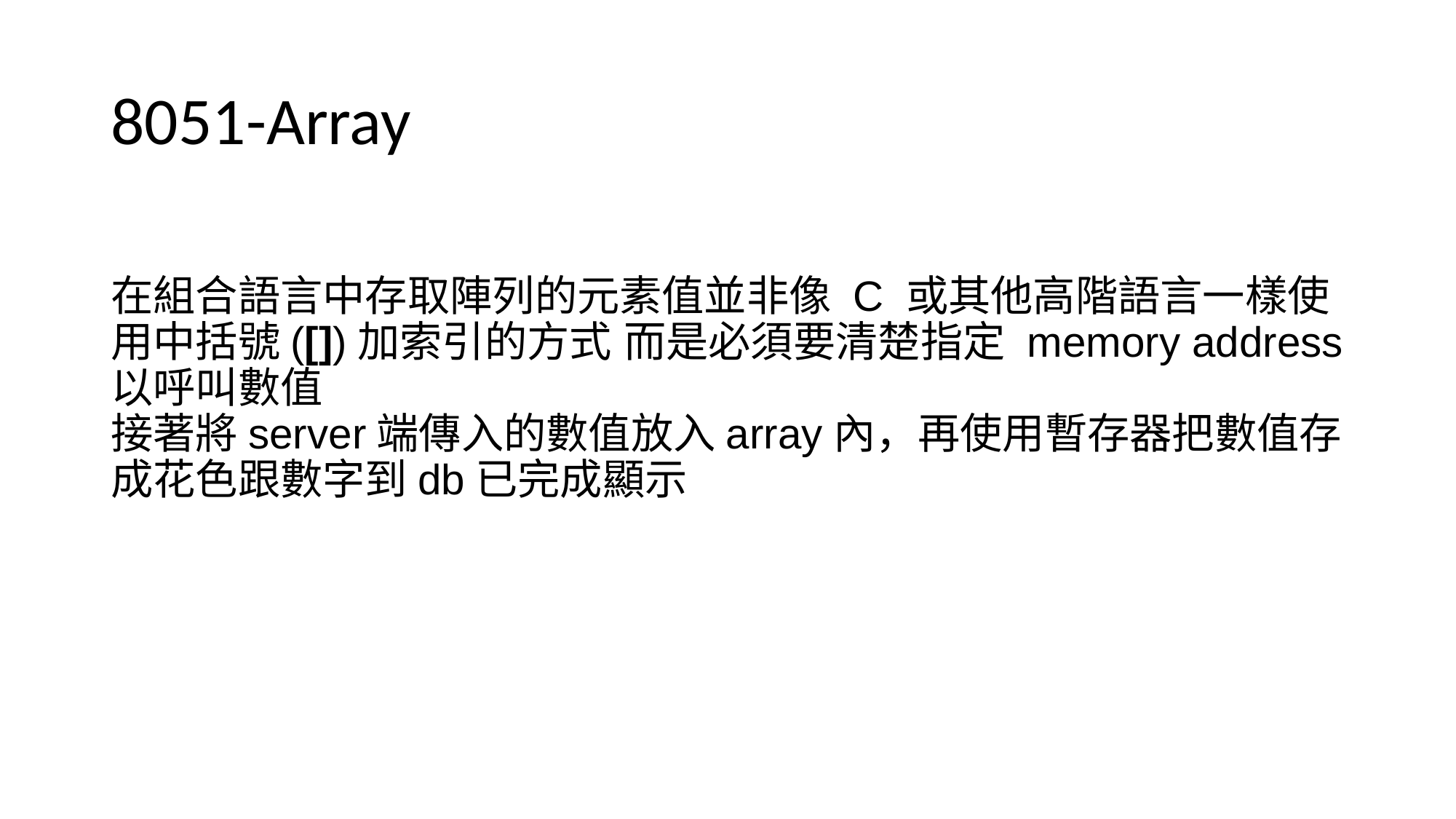

# 8051-Array

在組合語言中存取陣列的元素值並非像 C 或其他高階語言一樣使用中括號([])加索引的方式 而是必須要清楚指定 memory address以呼叫數值
接著將server端傳入的數值放入array內，再使用暫存器把數值存成花色跟數字到db已完成顯示